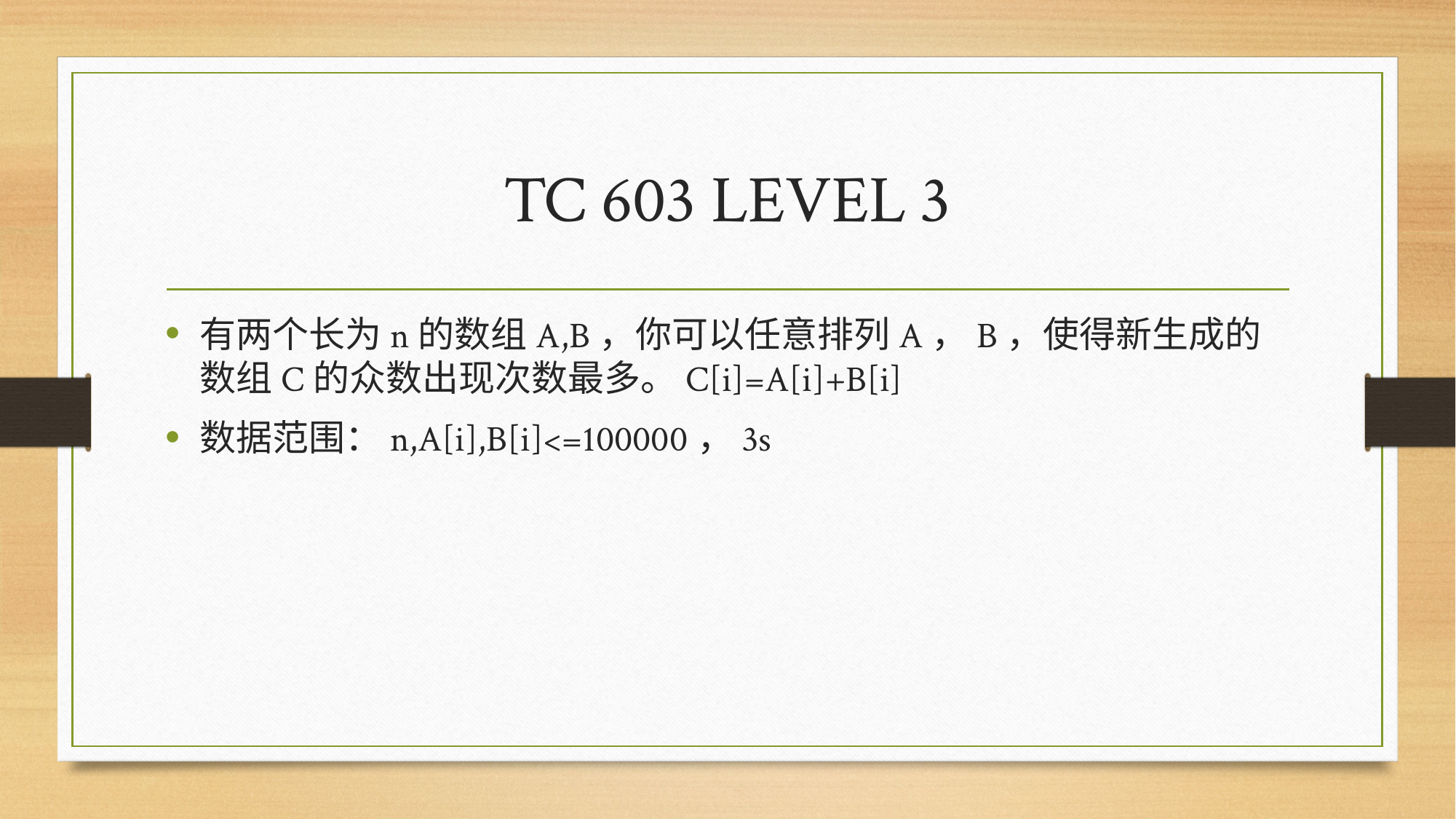

# TC 603 LEVEL 3
有两个长为n的数组A,B，你可以任意排列A，B，使得新生成的数组C的众数出现次数最多。C[i]=A[i]+B[i]
数据范围：n,A[i],B[i]<=100000，3s